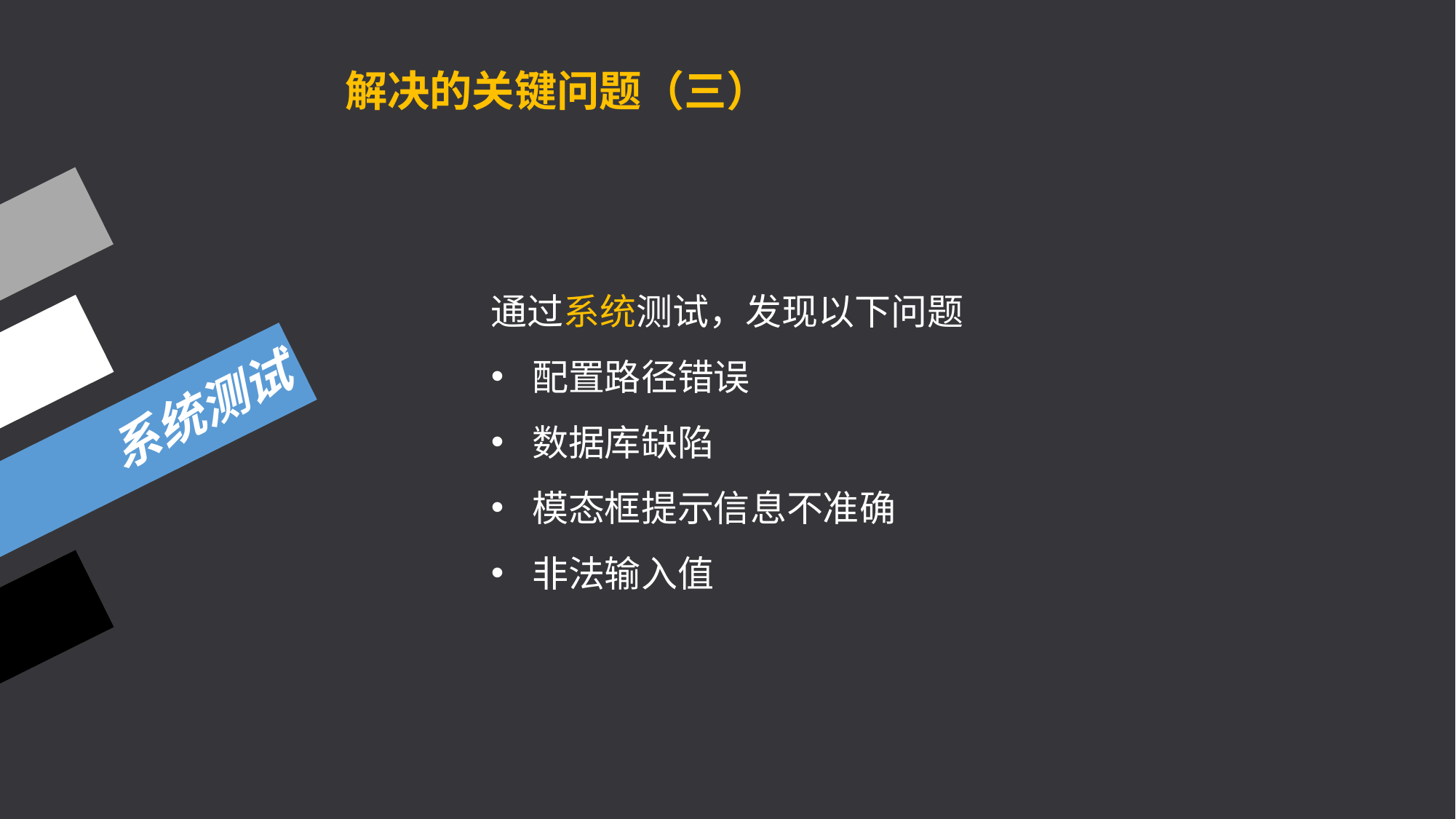

解决的关键问题（三）

通过系统测试，发现以下问题
配置路径错误
数据库缺陷
模态框提示信息不准确
非法输入值

系统测试